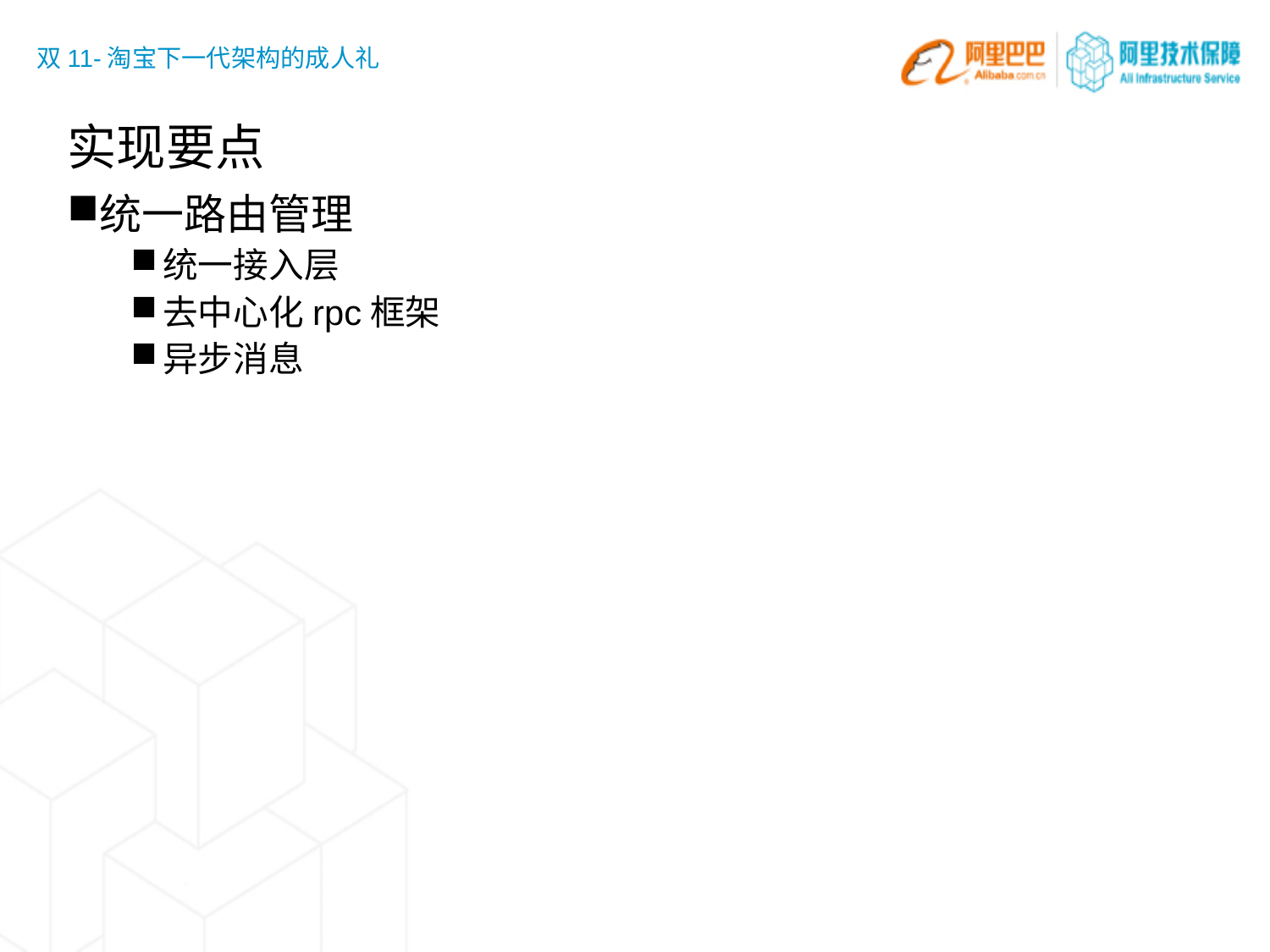

双11-淘宝下一代架构的成人礼
实现要点
统一路由管理
统一接入层
去中心化rpc框架
异步消息